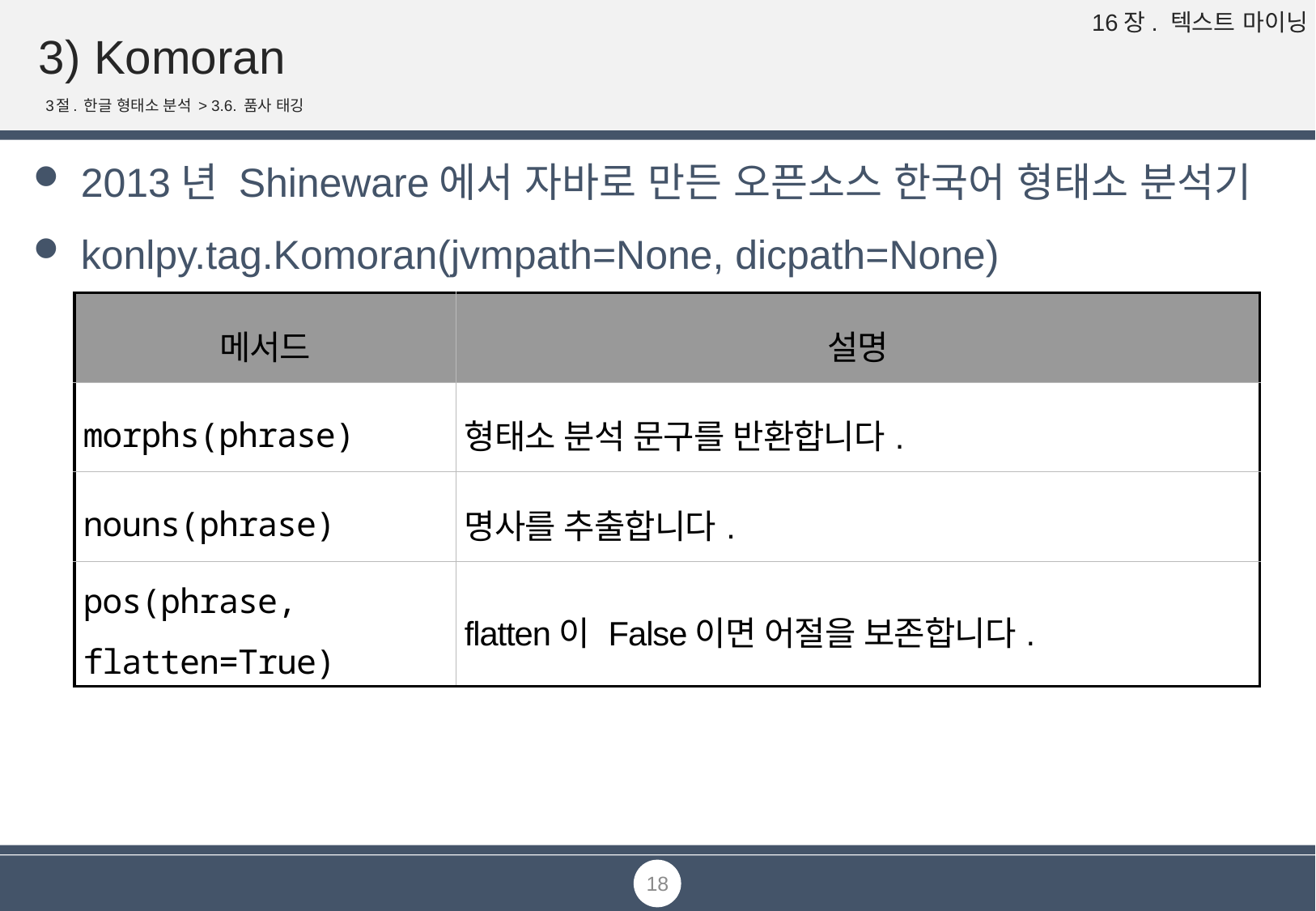

# 3) Komoran
3절. 한글 형태소 분석 > 3.6. 품사 태깅
2013년 Shineware에서 자바로 만든 오픈소스 한국어 형태소 분석기
konlpy.tag.Komoran(jvmpath=None, dicpath=None)

| 메서드 | 설명 |
| --- | --- |
| morphs(phrase) | 형태소 분석 문구를 반환합니다. |
| nouns(phrase) | 명사를 추출합니다. |
| pos(phrase, flatten=True) | flatten이 False이면 어절을 보존합니다. |
18